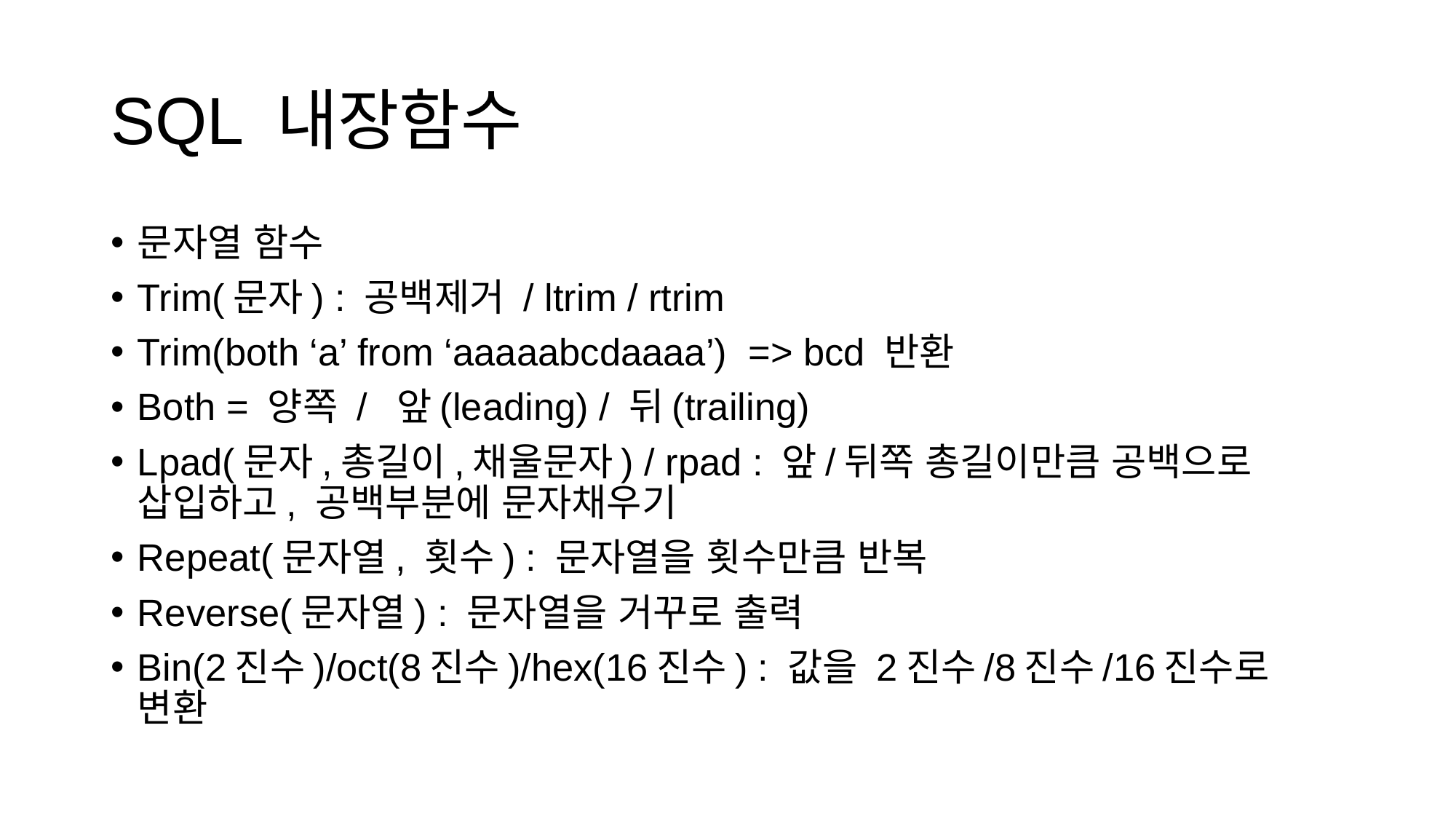

# SQL 내장함수
문자열 함수
Trim(문자) : 공백제거 / ltrim / rtrim
Trim(both ‘a’ from ‘aaaaabcdaaaa’)  => bcd 반환
Both = 양쪽 /  앞(leading) / 뒤(trailing)
Lpad(문자,총길이,채울문자) / rpad : 앞/뒤쪽 총길이만큼 공백으로 삽입하고, 공백부분에 문자채우기
Repeat(문자열, 횟수) : 문자열을 횟수만큼 반복
Reverse(문자열) : 문자열을 거꾸로 출력
Bin(2진수)/oct(8진수)/hex(16진수) : 값을 2진수/8진수/16진수로 변환